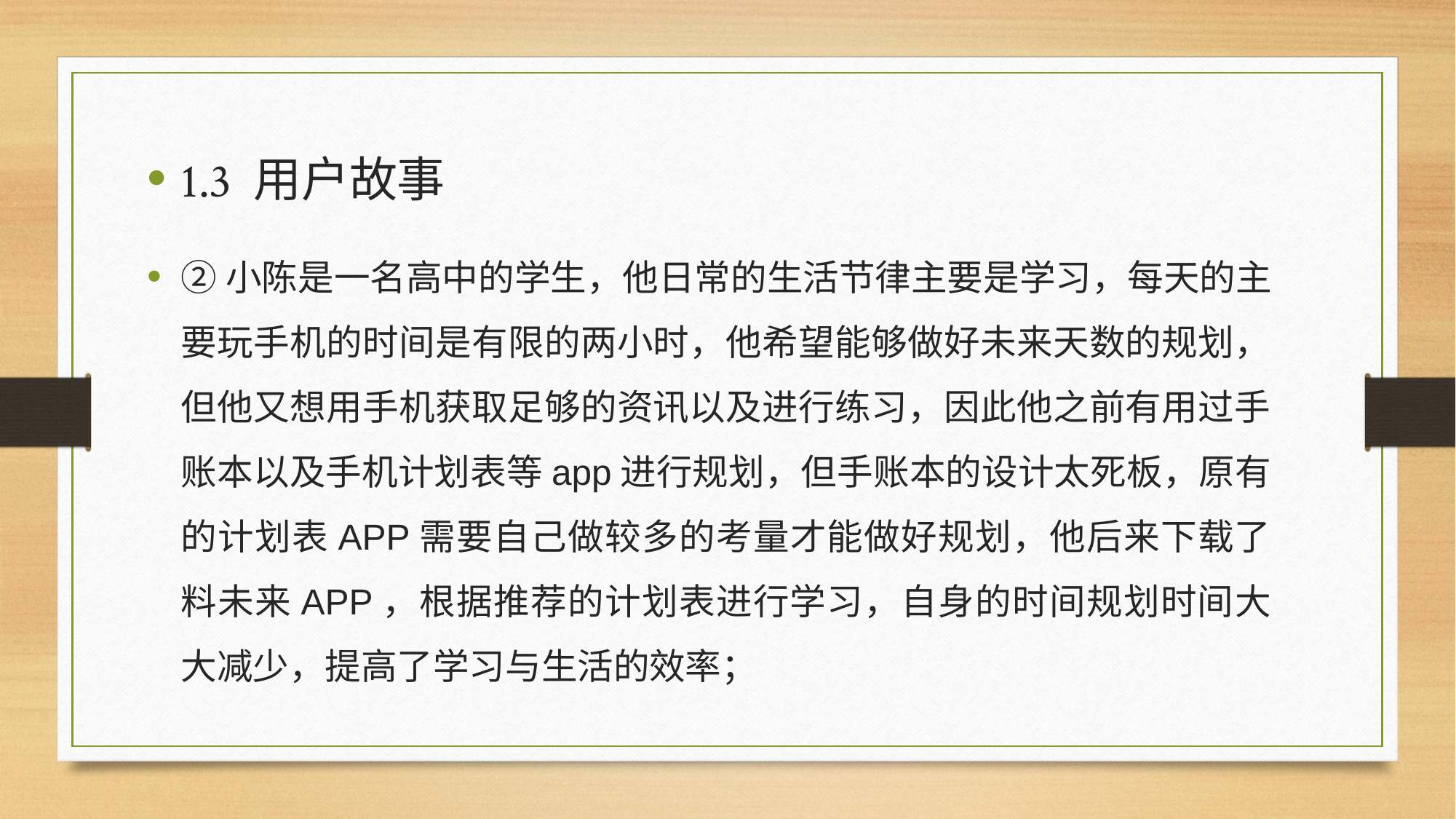

1.3 用户故事
②小陈是一名高中的学生，他日常的生活节律主要是学习，每天的主要玩手机的时间是有限的两小时，他希望能够做好未来天数的规划，但他又想用手机获取足够的资讯以及进行练习，因此他之前有用过手账本以及手机计划表等app进行规划，但手账本的设计太死板，原有的计划表APP需要自己做较多的考量才能做好规划，他后来下载了料未来APP，根据推荐的计划表进行学习，自身的时间规划时间大大减少，提高了学习与生活的效率；